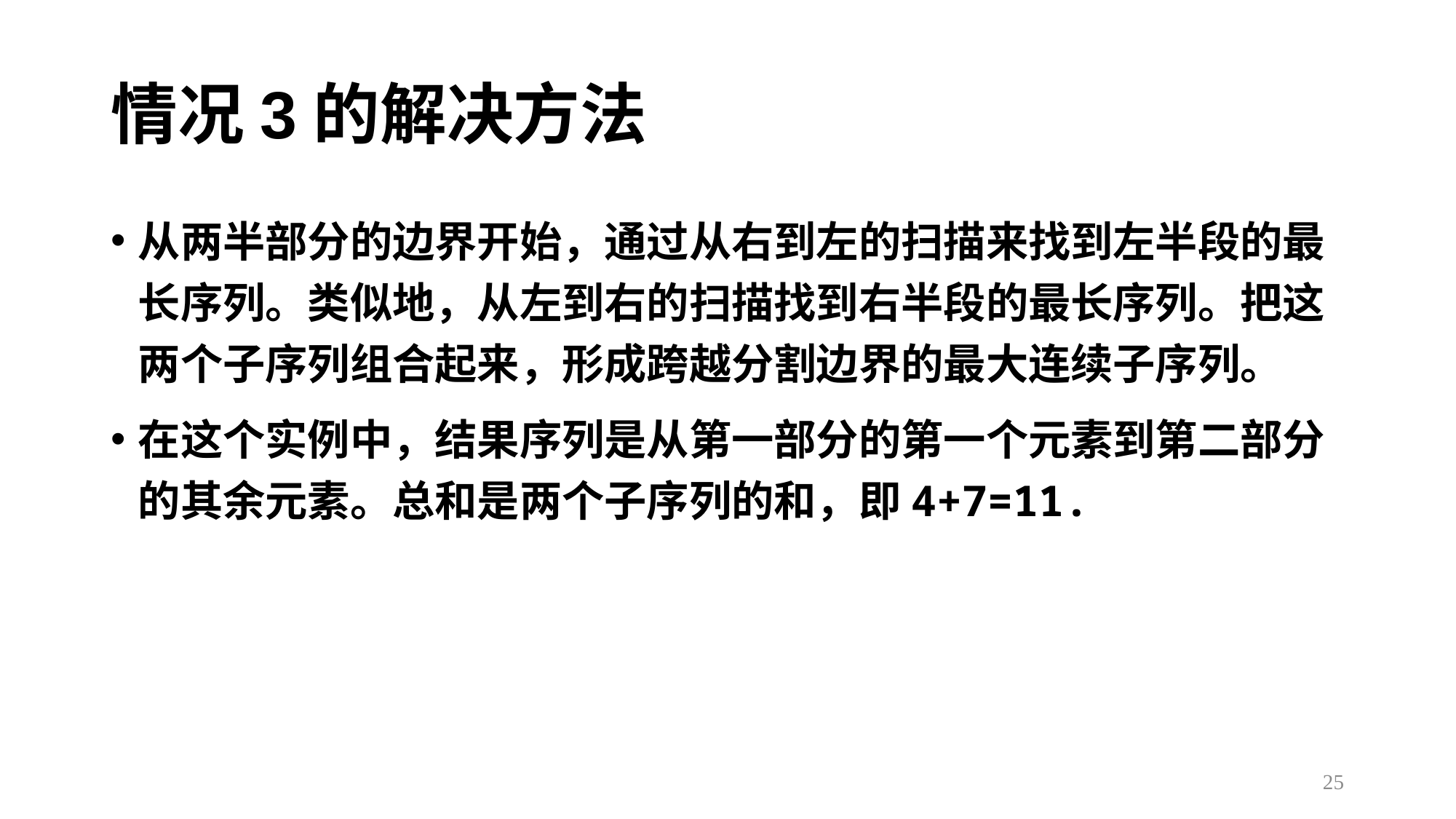

# 情况3的解决方法
从两半部分的边界开始，通过从右到左的扫描来找到左半段的最长序列。类似地，从左到右的扫描找到右半段的最长序列。把这两个子序列组合起来，形成跨越分割边界的最大连续子序列。
在这个实例中，结果序列是从第一部分的第一个元素到第二部分的其余元素。总和是两个子序列的和，即4+7=11.
25